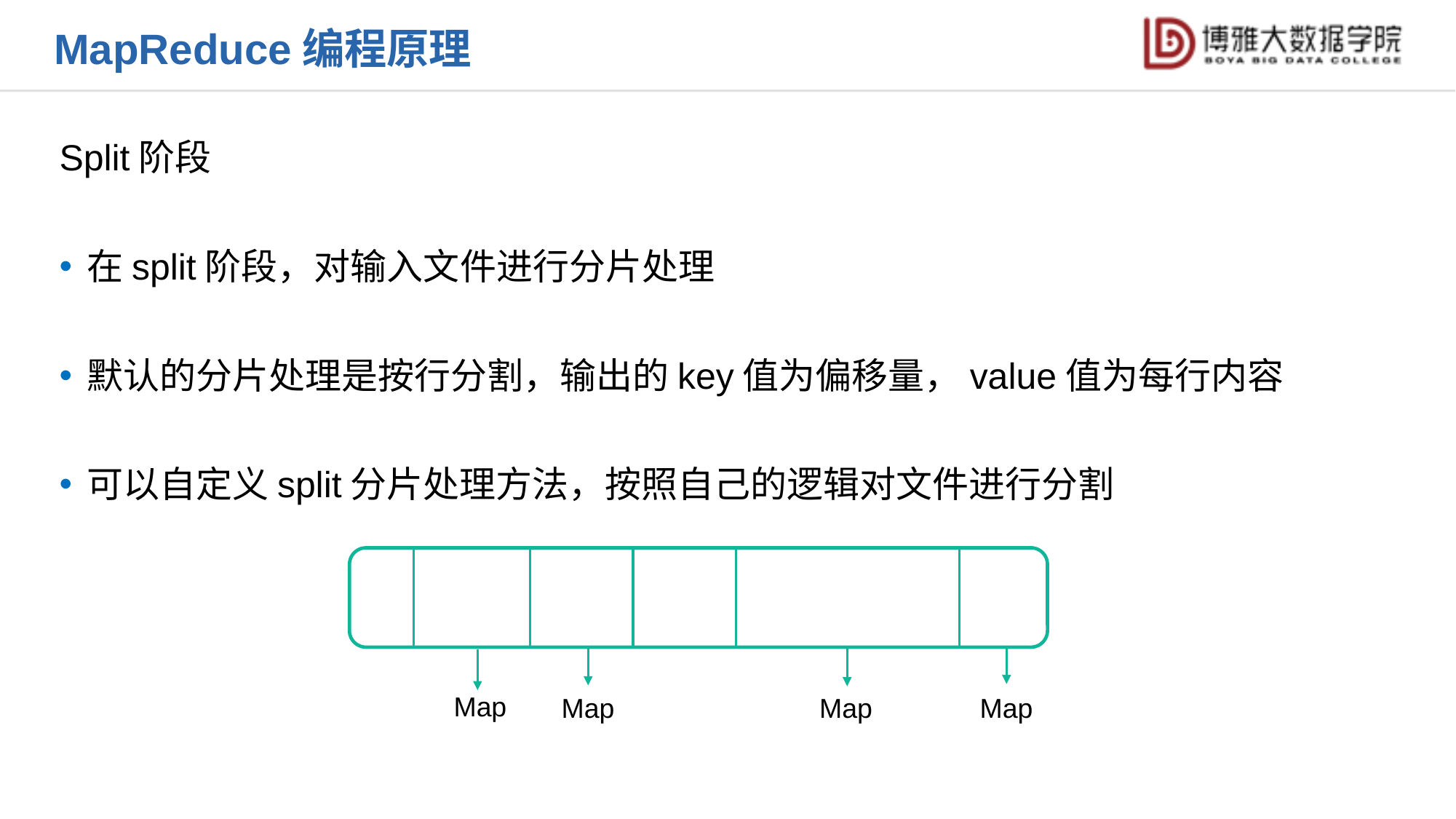

MapReduce编程原理

Split阶段

在split阶段，对输入文件进行分片处理

默认的分片处理是按行分割，输出的key值为偏移量，value值为每行内容

可以自定义split分片处理方法，按照自己的逻辑对文件进行分割

Map
Map
Map
Map